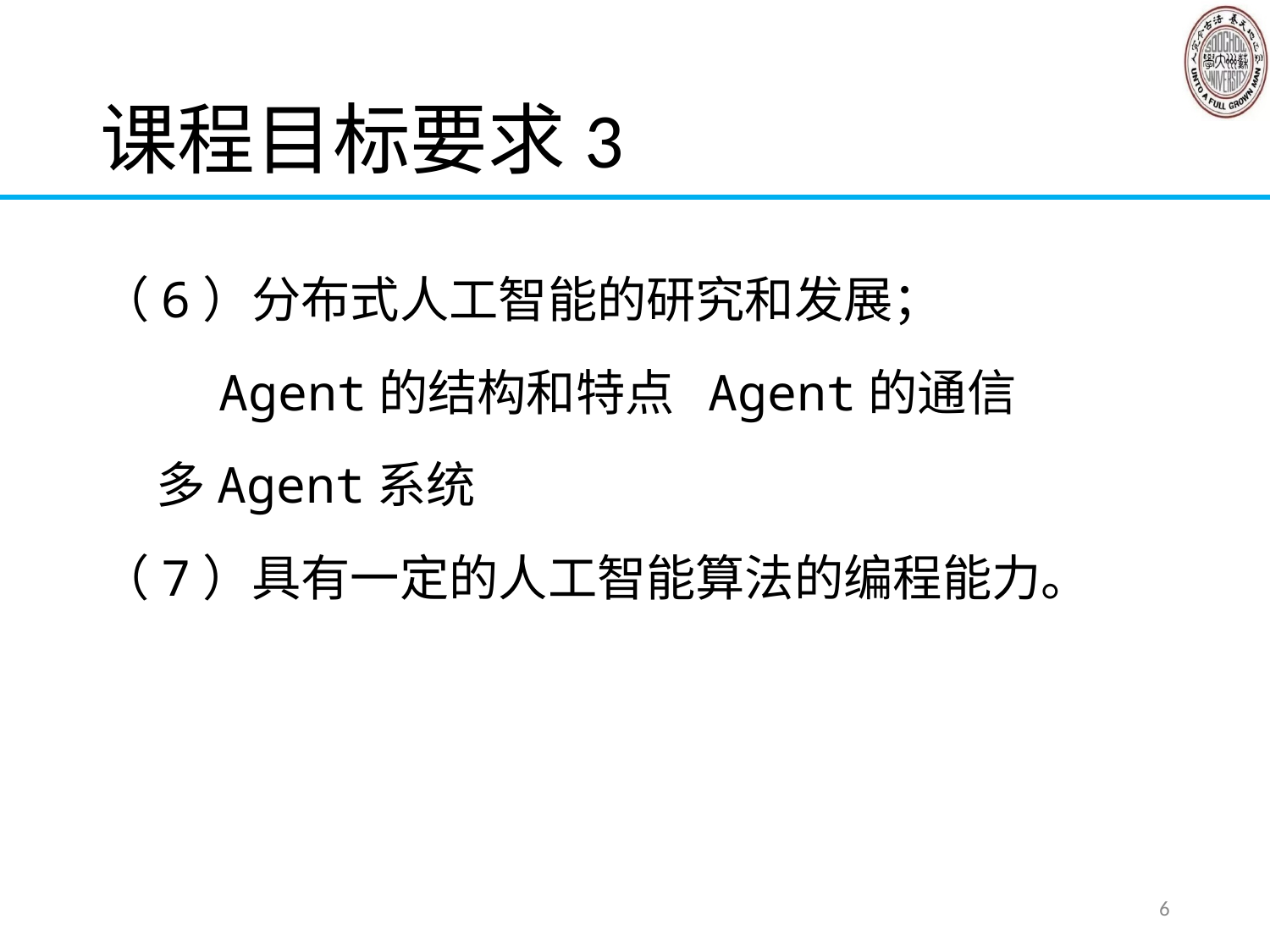

# 课程目标要求3
（6）分布式人工智能的研究和发展；
    Agent的结构和特点  Agent的通信
    多Agent系统
（7）具有一定的人工智能算法的编程能力。

6